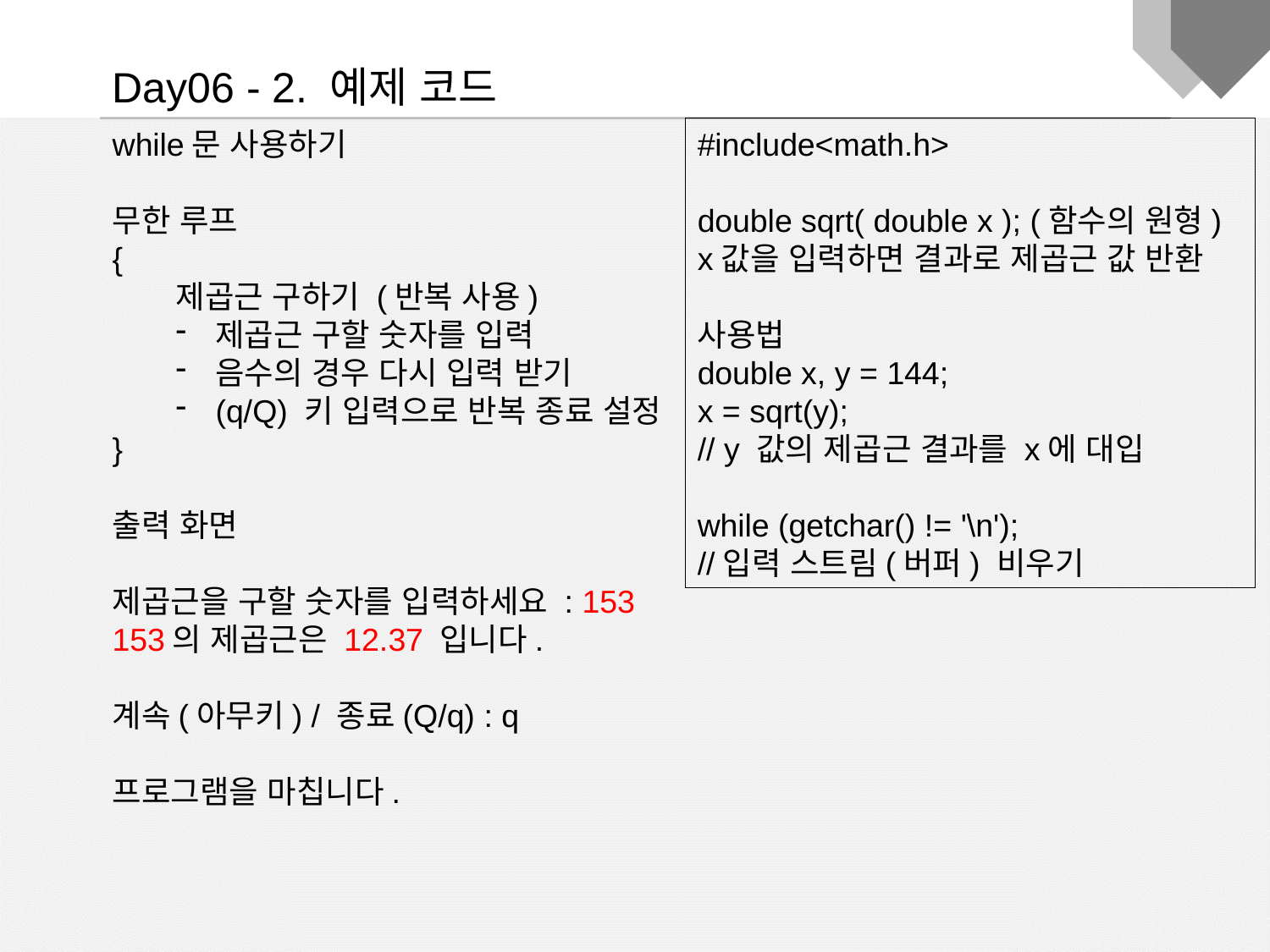

Day06 - 2. 예제 코드
while문 사용하기

무한 루프
{
제곱근 구하기 (반복 사용)
제곱근 구할 숫자를 입력
음수의 경우 다시 입력 받기
(q/Q) 키 입력으로 반복 종료 설정
}

출력 화면

제곱근을 구할 숫자를 입력하세요 : 153
153의 제곱근은 12.37 입니다.

계속(아무키) / 종료(Q/q) : q

프로그램을 마칩니다.
#include<math.h>

double sqrt( double x ); (함수의 원형)
x값을 입력하면 결과로 제곱근 값 반환

사용법
double x, y = 144;
x = sqrt(y);
// y 값의 제곱근 결과를 x에 대입

while (getchar() != '\n');
//입력 스트림(버퍼) 비우기